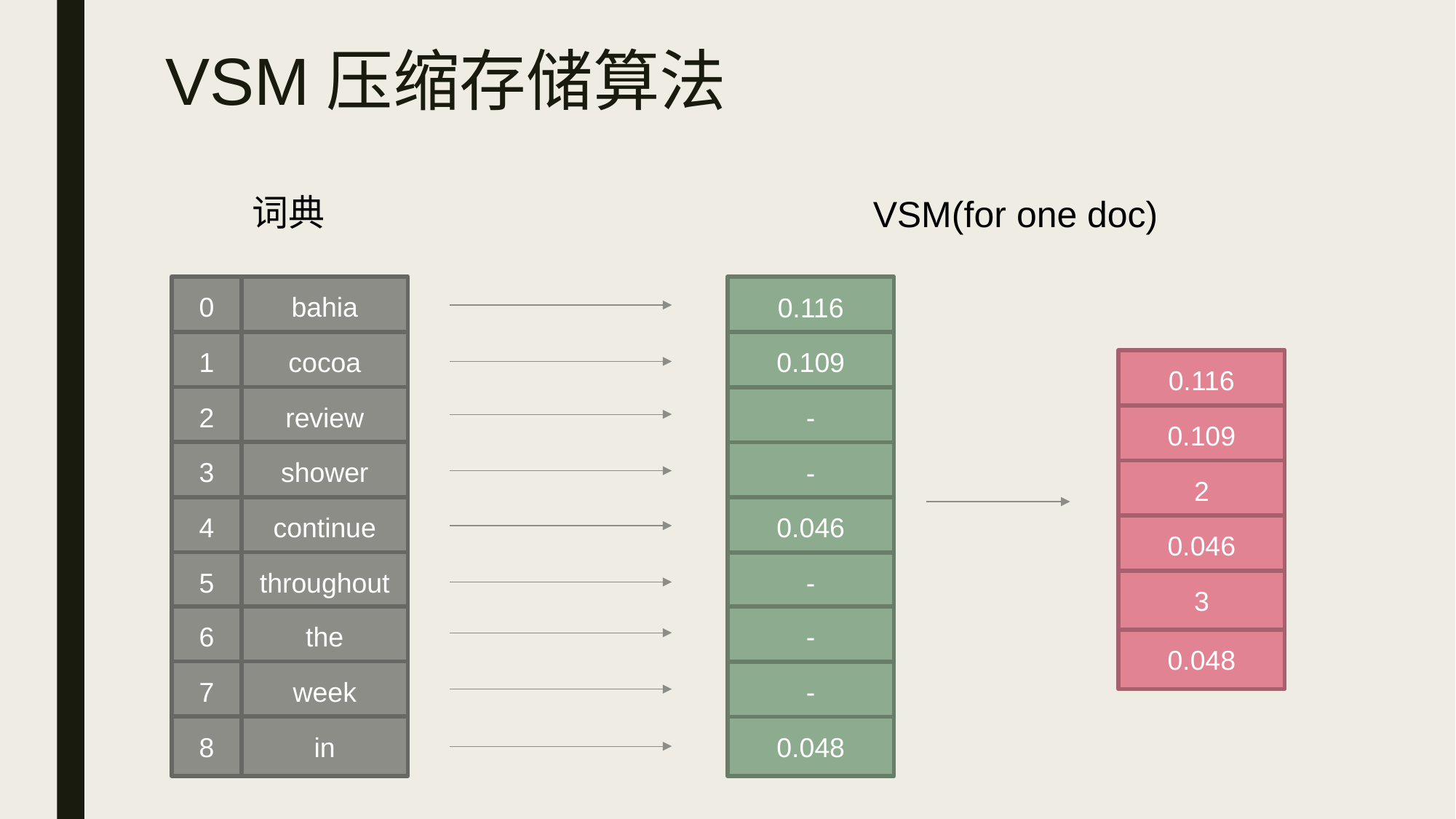

# VSM压缩存储算法
词典
VSM(for one doc)
0
bahia
0.116
1
cocoa
0.109
0.116
2
review
-
0.109
3
shower
-
2
4
continue
0.046
0.046
5
throughout
-
3
6
the
-
0.048
7
week
-
8
in
0.048